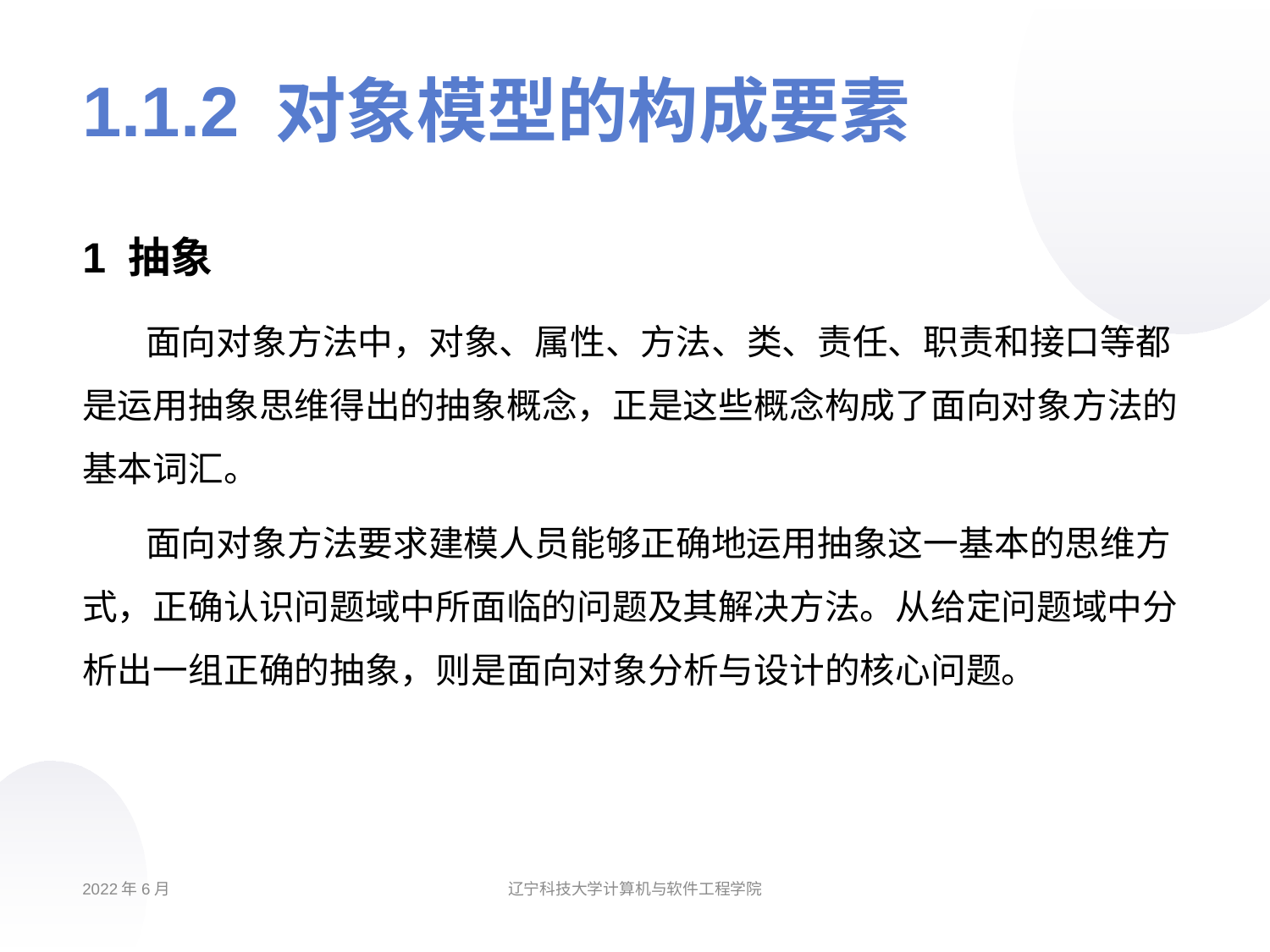

# 1.1.2 对象模型的构成要素
1 抽象
面向对象方法中，对象、属性、方法、类、责任、职责和接口等都是运用抽象思维得出的抽象概念，正是这些概念构成了面向对象方法的基本词汇。
面向对象方法要求建模人员能够正确地运用抽象这一基本的思维方式，正确认识问题域中所面临的问题及其解决方法。从给定问题域中分析出一组正确的抽象，则是面向对象分析与设计的核心问题。

2022年6月
辽宁科技大学计算机与软件工程学院
29